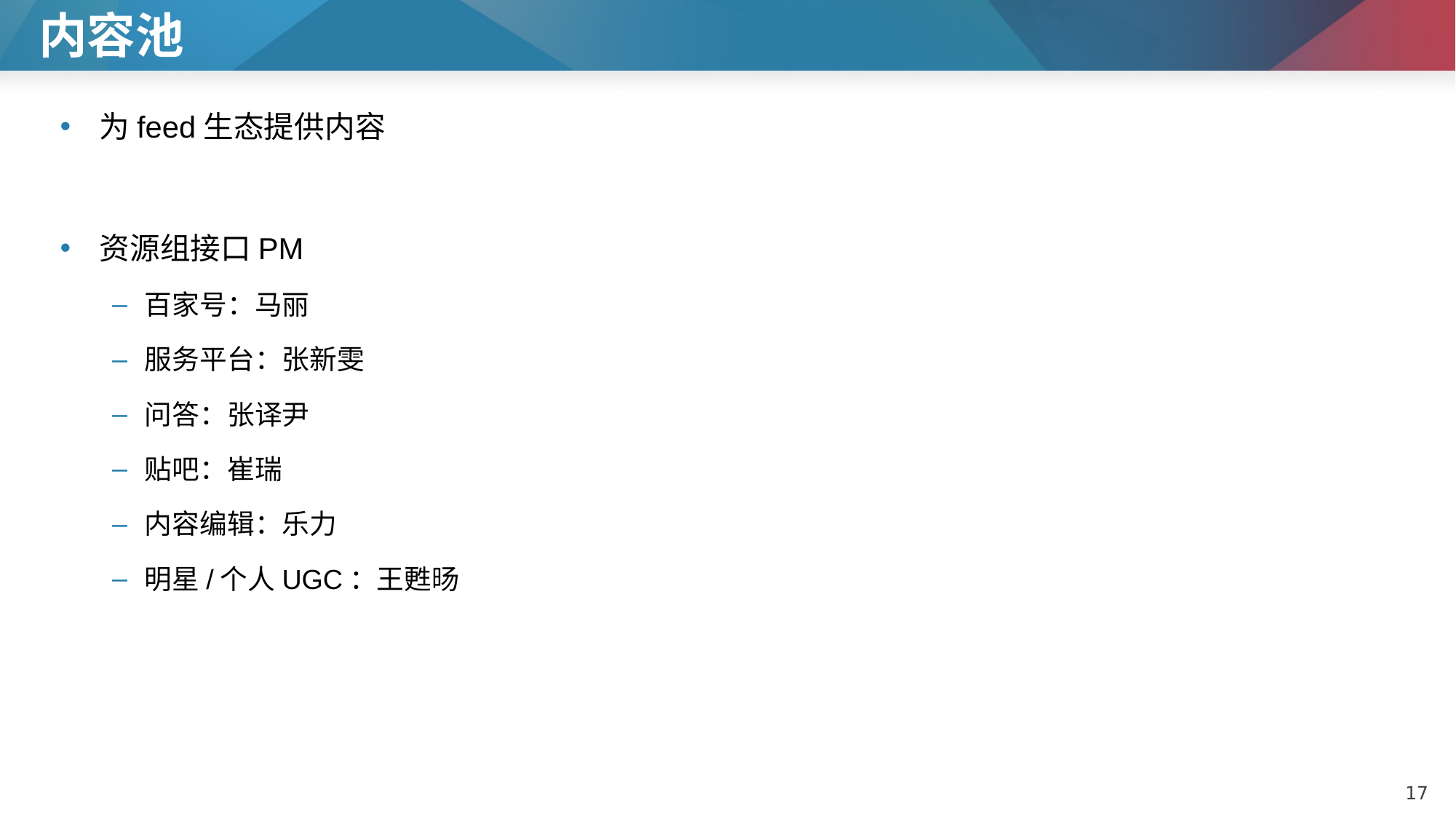

# 内容池
为feed生态提供内容

资源组接口PM
百家号：马丽
服务平台：张新雯
问答：张译尹
贴吧：崔瑞
内容编辑：乐力
明星/个人UGC：王甦旸